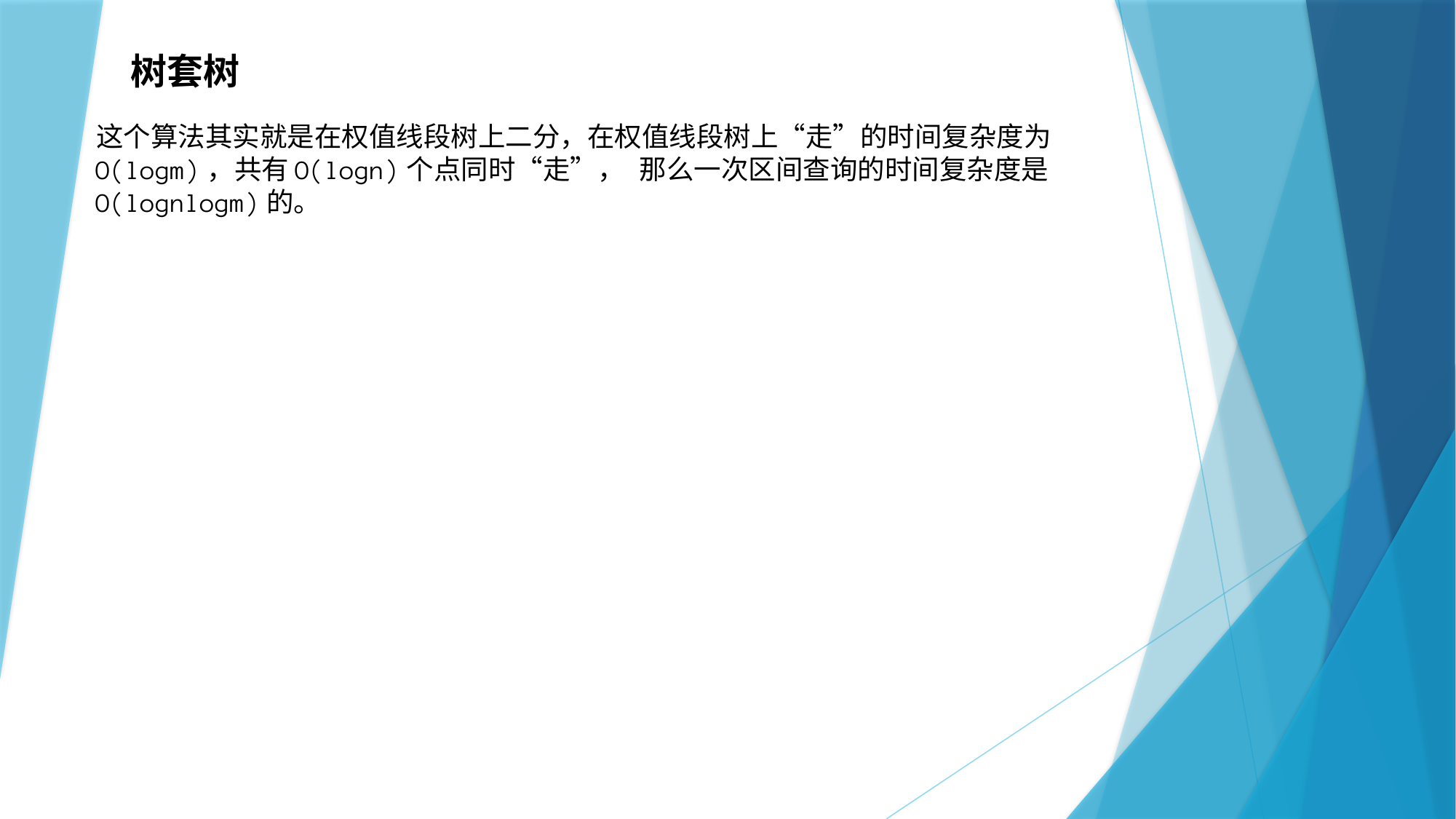

# 树套树
这个算法其实就是在权值线段树上二分，在权值线段树上“走”的时间复杂度为O(logm)，共有O(logn)个点同时“走”， 那么一次区间查询的时间复杂度是O(lognlogm)的。